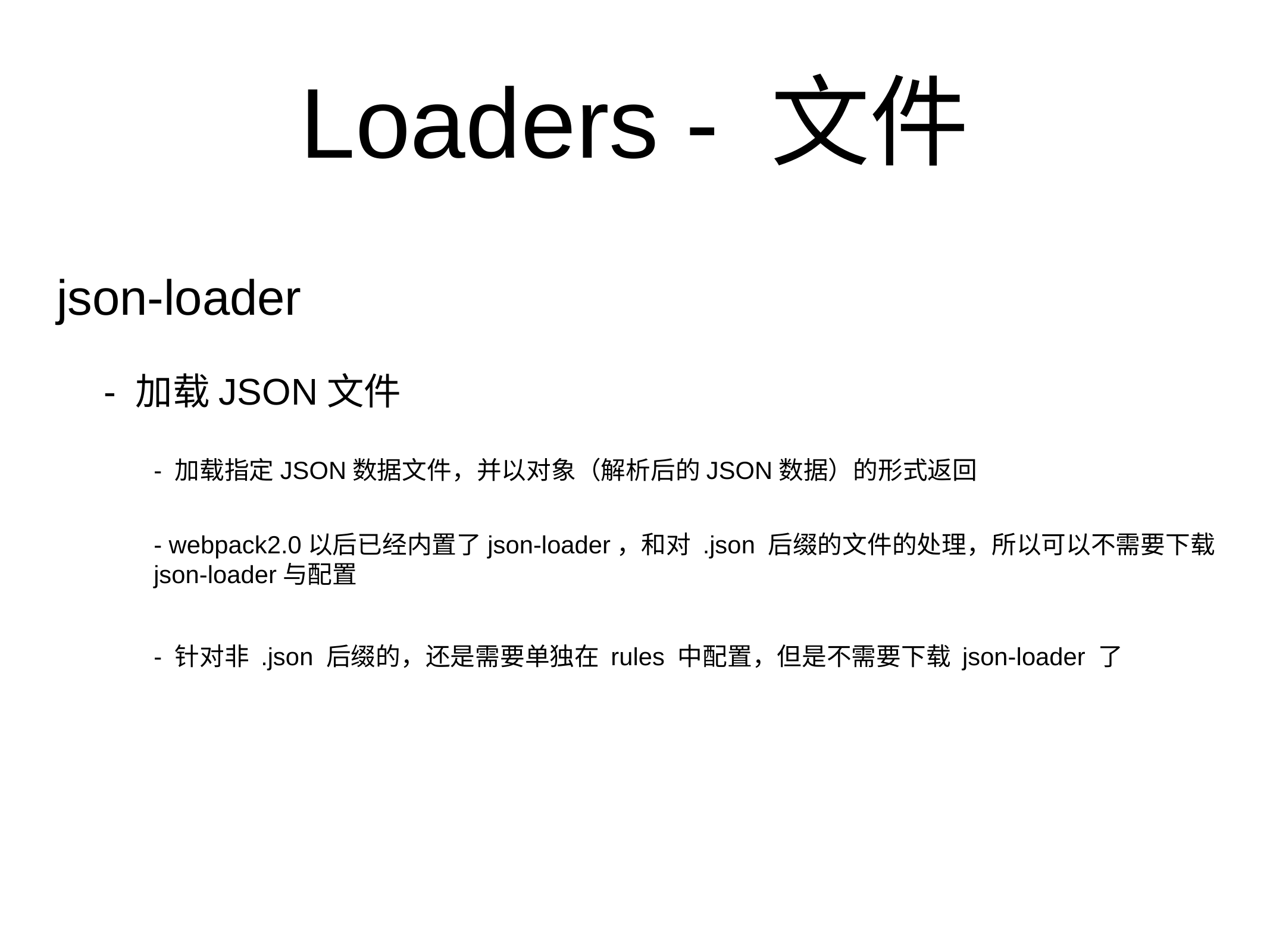

# Loaders - 文件
json-loader
- 加载JSON文件
- 加载指定JSON数据文件，并以对象（解析后的JSON数据）的形式返回
- webpack2.0以后已经内置了json-loader，和对 .json 后缀的文件的处理，所以可以不需要下载json-loader与配置
- 针对非 .json 后缀的，还是需要单独在 rules 中配置，但是不需要下载 json-loader 了